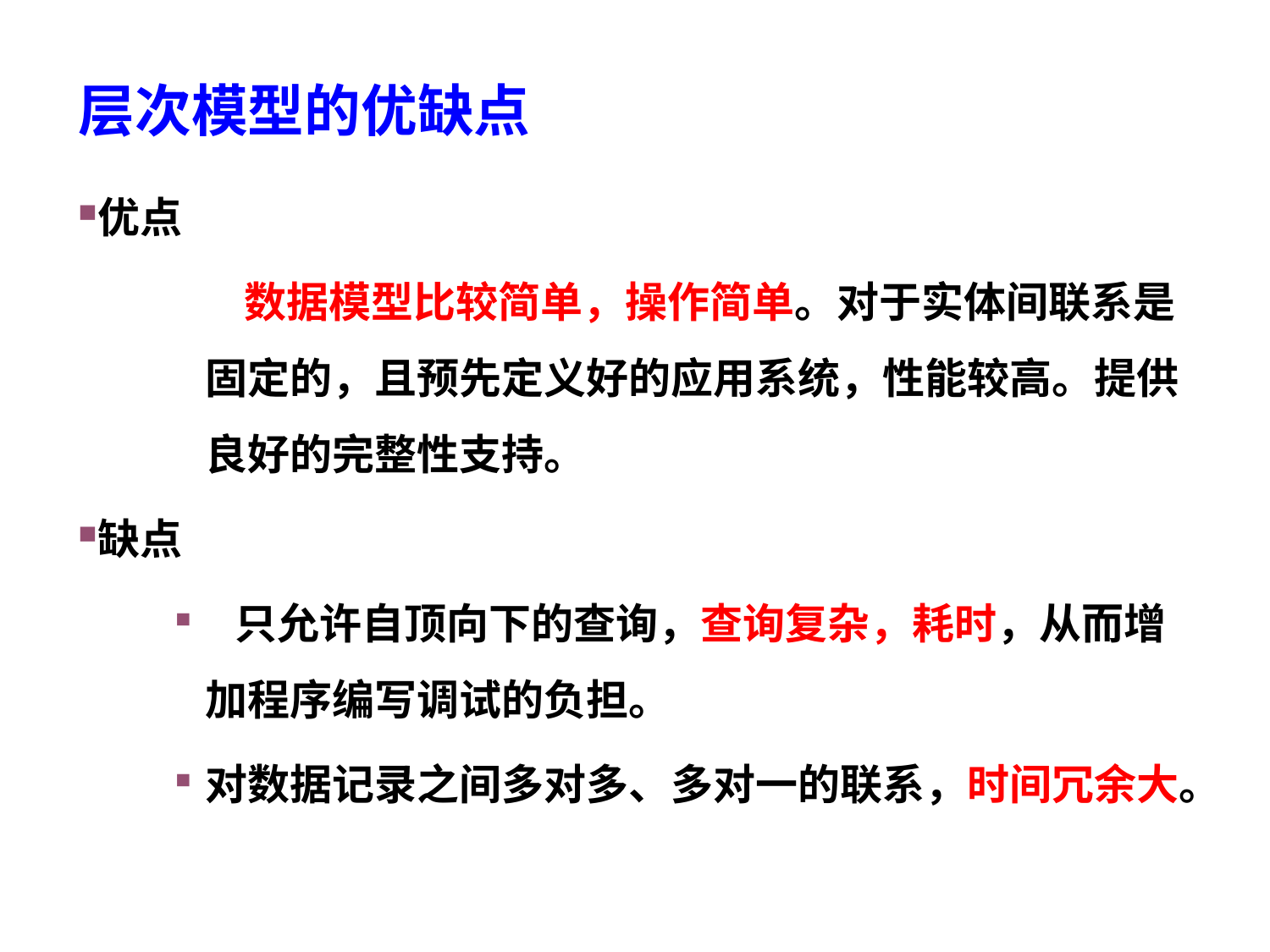

# 层次模型的优缺点
优点
   数据模型比较简单，操作简单。对于实体间联系是固定的，且预先定义好的应用系统，性能较高。提供良好的完整性支持。
缺点
  只允许自顶向下的查询，查询复杂，耗时，从而增加程序编写调试的负担。
对数据记录之间多对多、多对一的联系，时间冗余大。